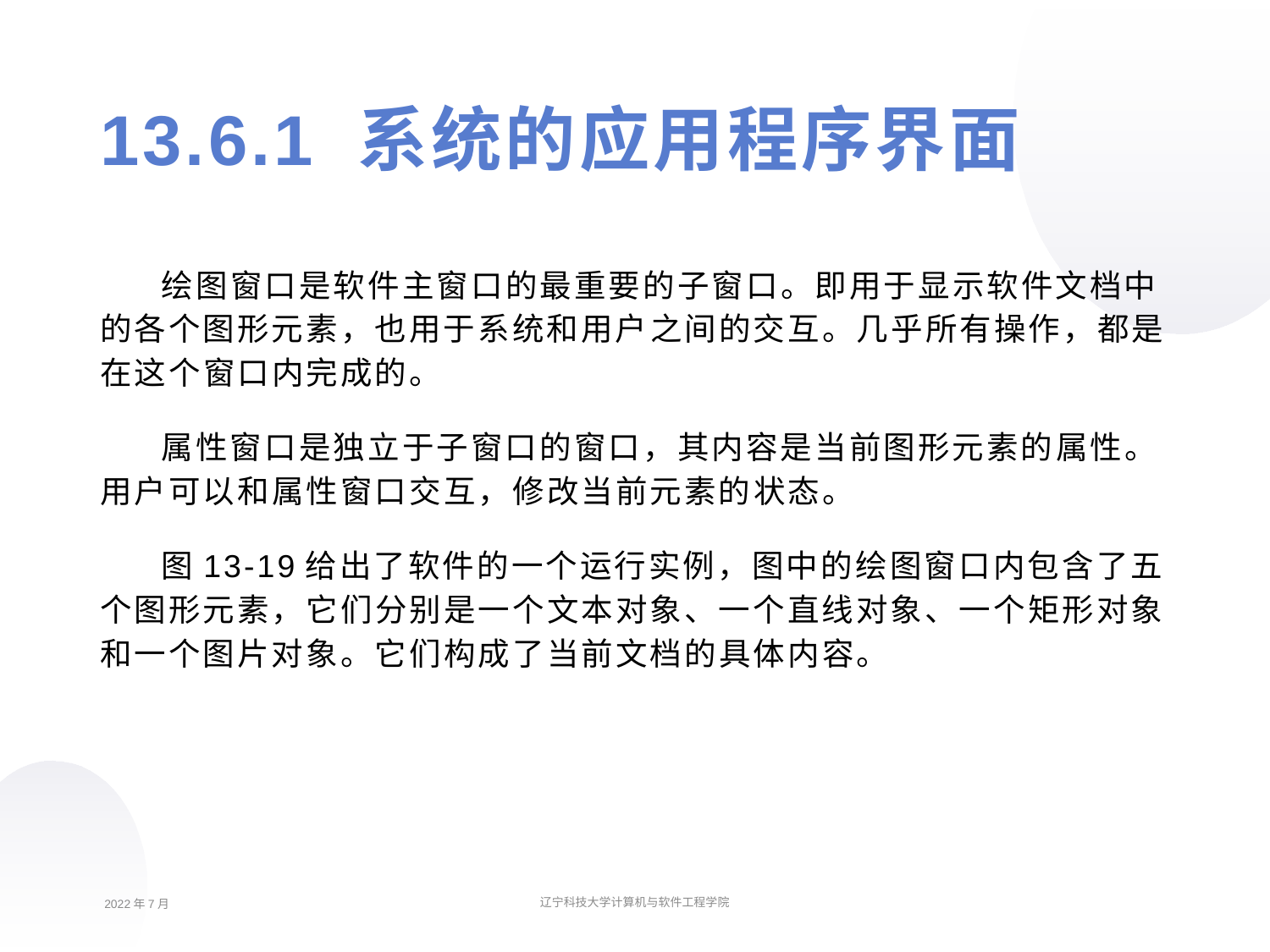

13.6.1 系统的应用程序界面
绘图窗口是软件主窗口的最重要的子窗口。即用于显示软件文档中的各个图形元素，也用于系统和用户之间的交互。几乎所有操作，都是在这个窗口内完成的。
属性窗口是独立于子窗口的窗口，其内容是当前图形元素的属性。用户可以和属性窗口交互，修改当前元素的状态。
图13-19给出了软件的一个运行实例，图中的绘图窗口内包含了五个图形元素，它们分别是一个文本对象、一个直线对象、一个矩形对象和一个图片对象。它们构成了当前文档的具体内容。

2022年7月
辽宁科技大学计算机与软件工程学院
108